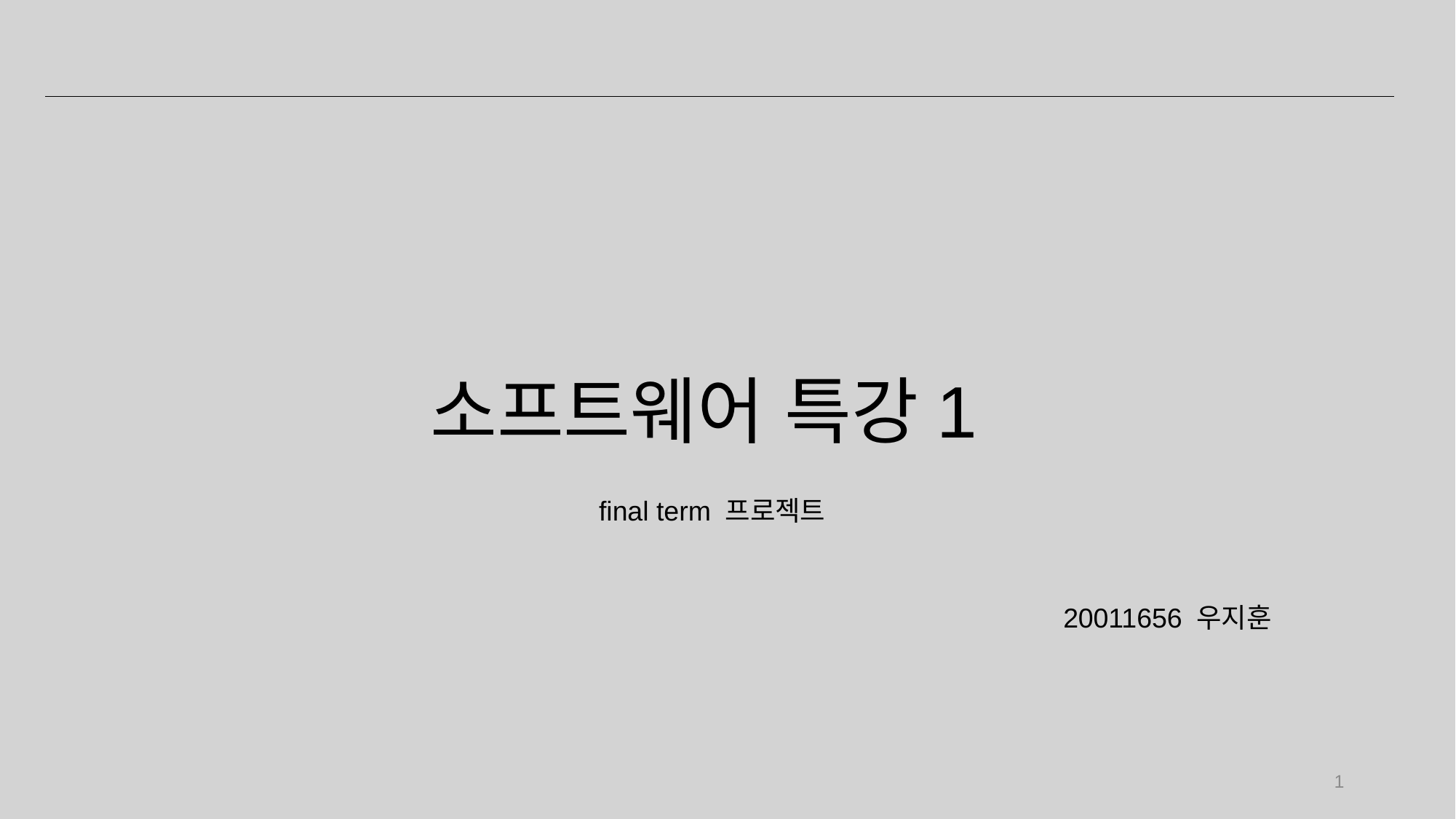

소프트웨어 특강1
final term 프로젝트
20011656 우지훈
1